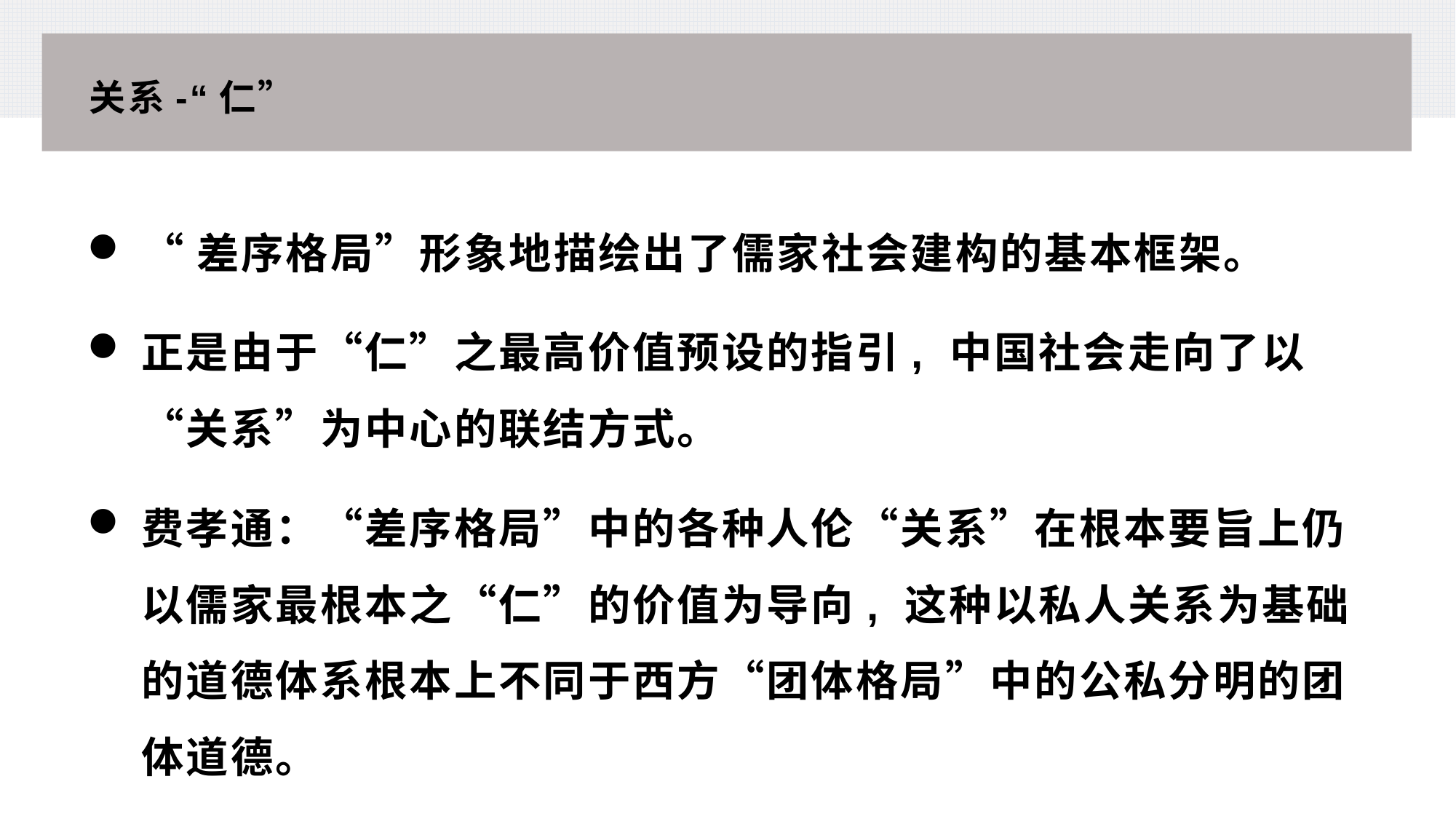

# 关系-“仁”
“差序格局”形象地描绘出了儒家社会建构的基本框架。
正是由于“仁”之最高价值预设的指引, 中国社会走向了以“关系”为中心的联结方式。
费孝通：“差序格局”中的各种人伦“关系”在根本要旨上仍以儒家最根本之“仁”的价值为导向, 这种以私人关系为基础的道德体系根本上不同于西方“团体格局”中的公私分明的团体道德。
“差序性”取向与“和合性”意涵存在矛盾。